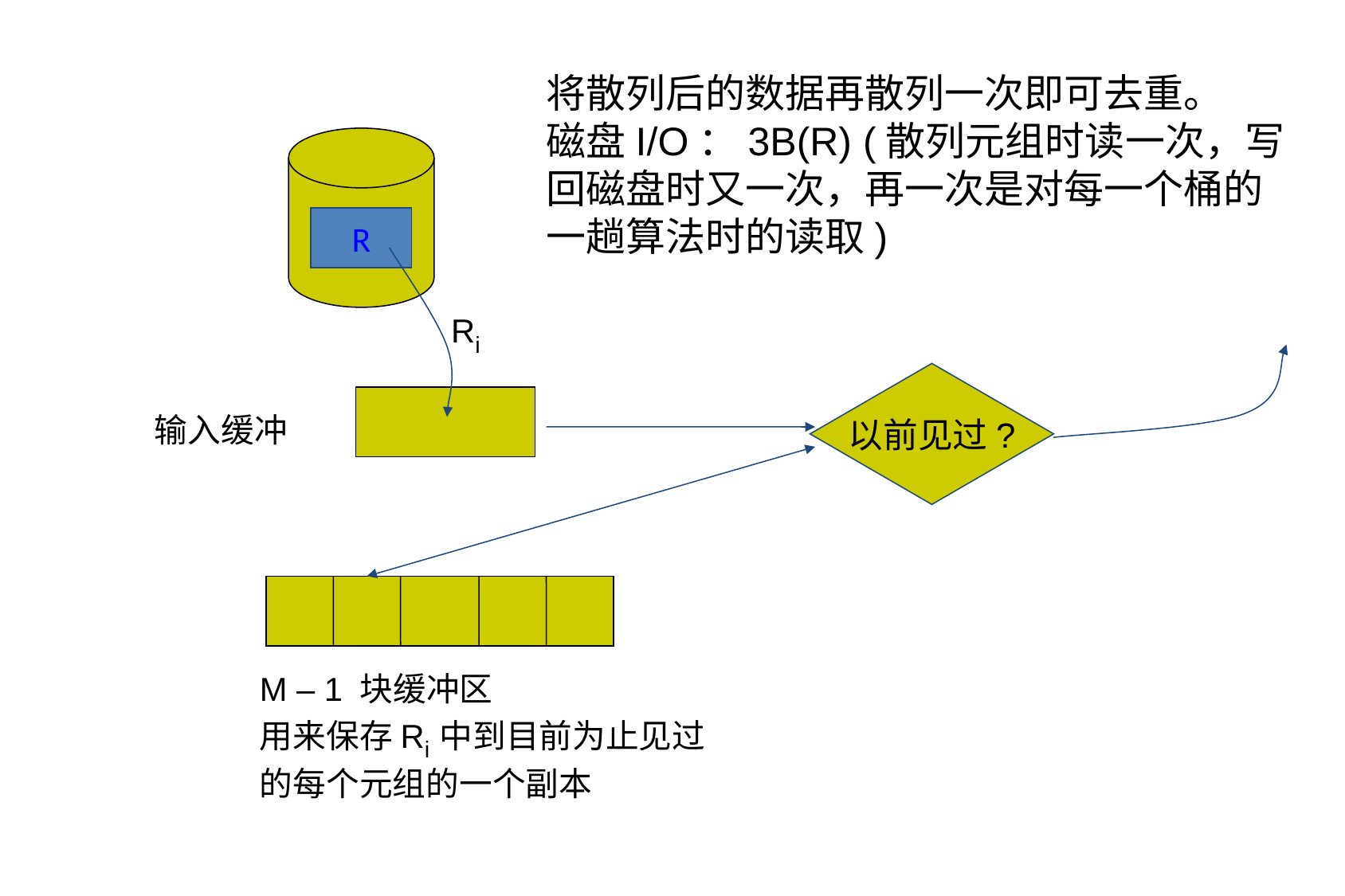

将散列后的数据再散列一次即可去重。
磁盘I/O：3B(R) (散列元组时读一次，写回磁盘时又一次，再一次是对每一个桶的一趟算法时的读取)

R

Ri

以前见过?

输入缓冲

M – 1 块缓冲区
用来保存Ri中到目前为止见过
的每个元组的一个副本
20